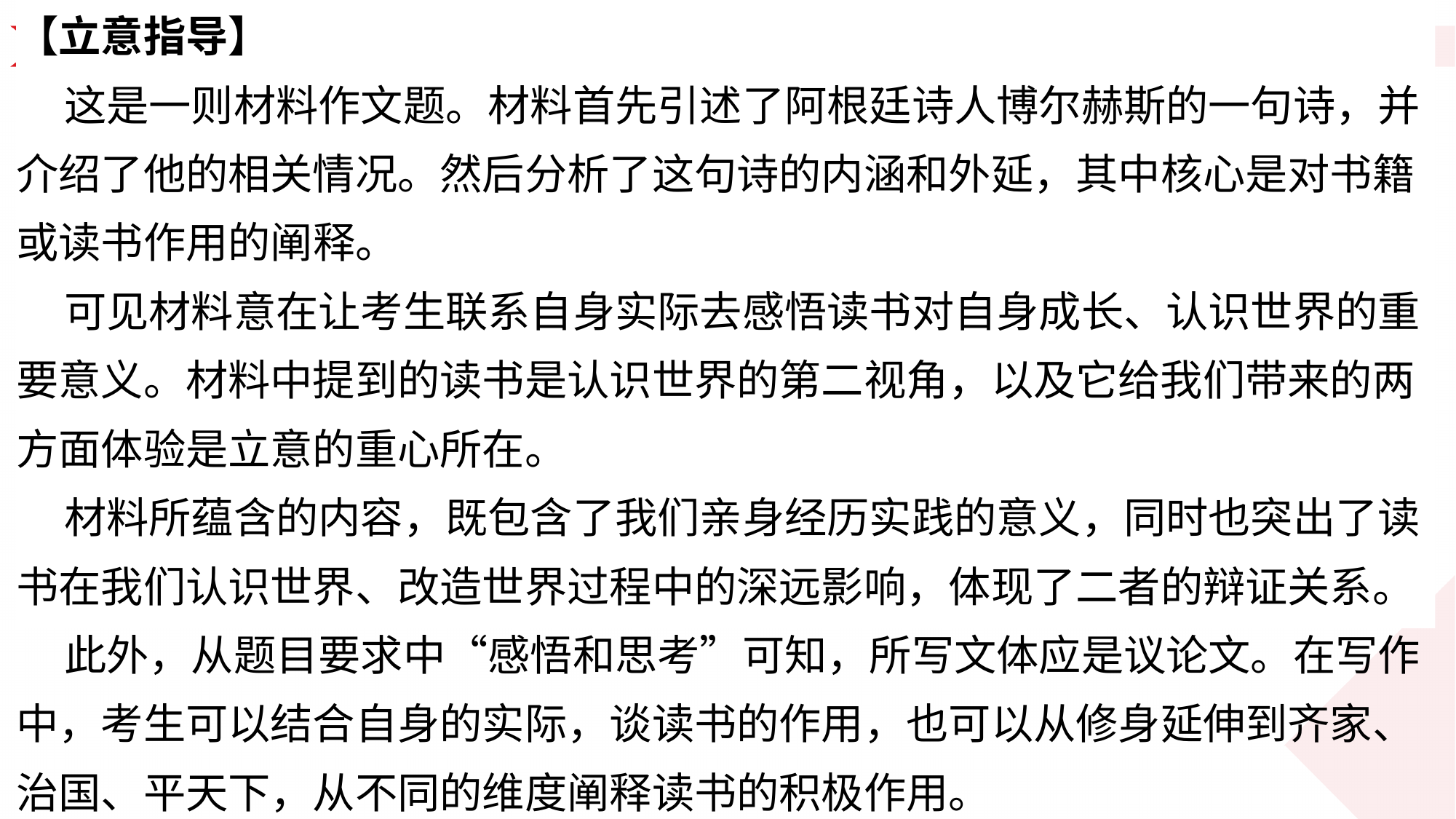

【立意指导】
    这是一则材料作文题。材料首先引述了阿根廷诗人博尔赫斯的一句诗，并介绍了他的相关情况。然后分析了这句诗的内涵和外延，其中核心是对书籍或读书作用的阐释。
    可见材料意在让考生联系自身实际去感悟读书对自身成长、认识世界的重要意义。材料中提到的读书是认识世界的第二视角，以及它给我们带来的两方面体验是立意的重心所在。
    材料所蕴含的内容，既包含了我们亲身经历实践的意义，同时也突出了读书在我们认识世界、改造世界过程中的深远影响，体现了二者的辩证关系。
    此外，从题目要求中“感悟和思考”可知，所写文体应是议论文。在写作中，考生可以结合自身的实际，谈读书的作用，也可以从修身延伸到齐家、治国、平天下，从不同的维度阐释读书的积极作用。